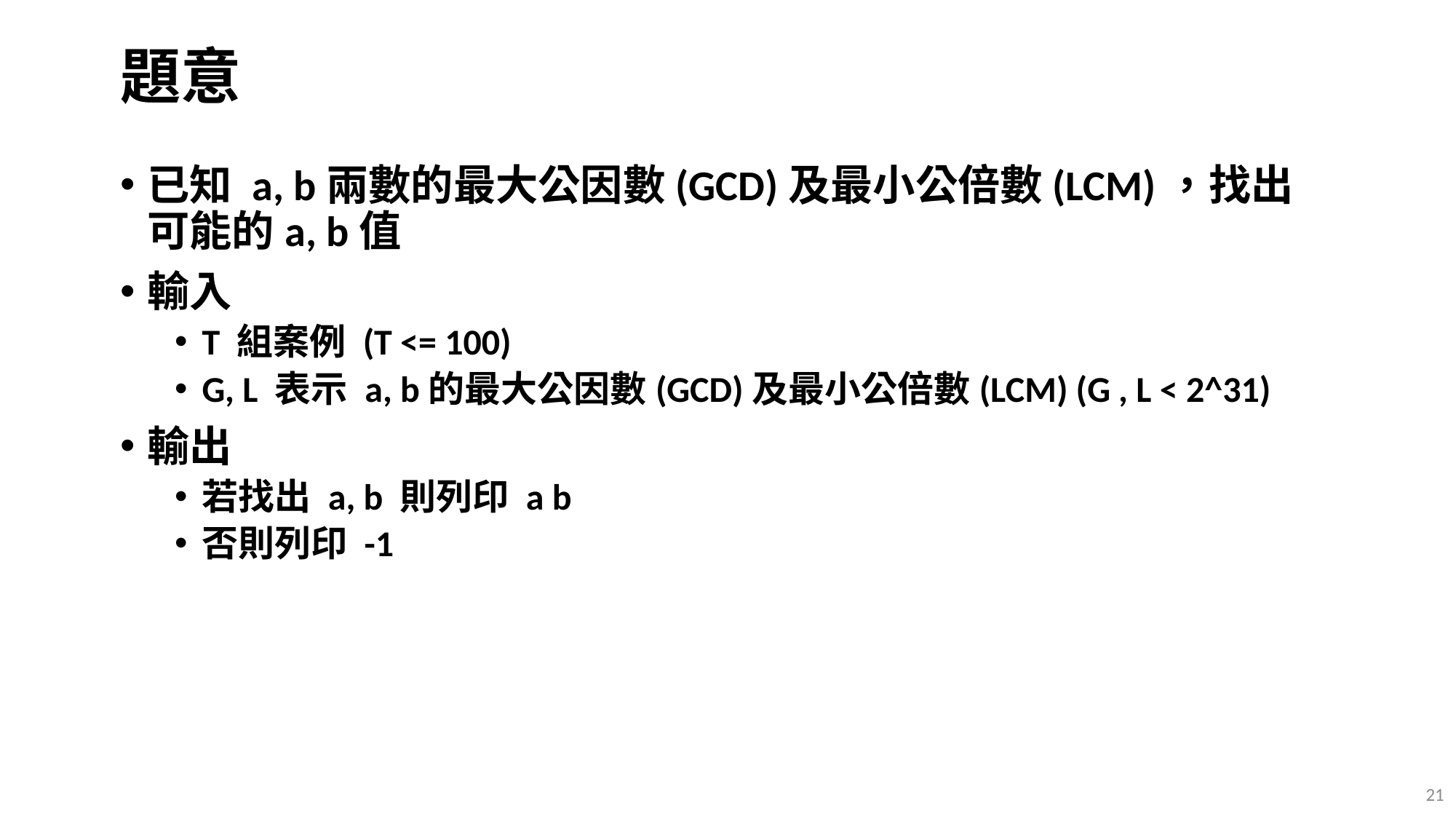

# 題意
已知 a, b兩數的最大公因數(GCD)及最小公倍數(LCM)，找出可能的a, b值
輸入
T 組案例 (T <= 100)
G, L 表示 a, b的最大公因數(GCD)及最小公倍數(LCM) (G , L < 2^31)
輸出
若找出 a, b 則列印 a b
否則列印 -1

21